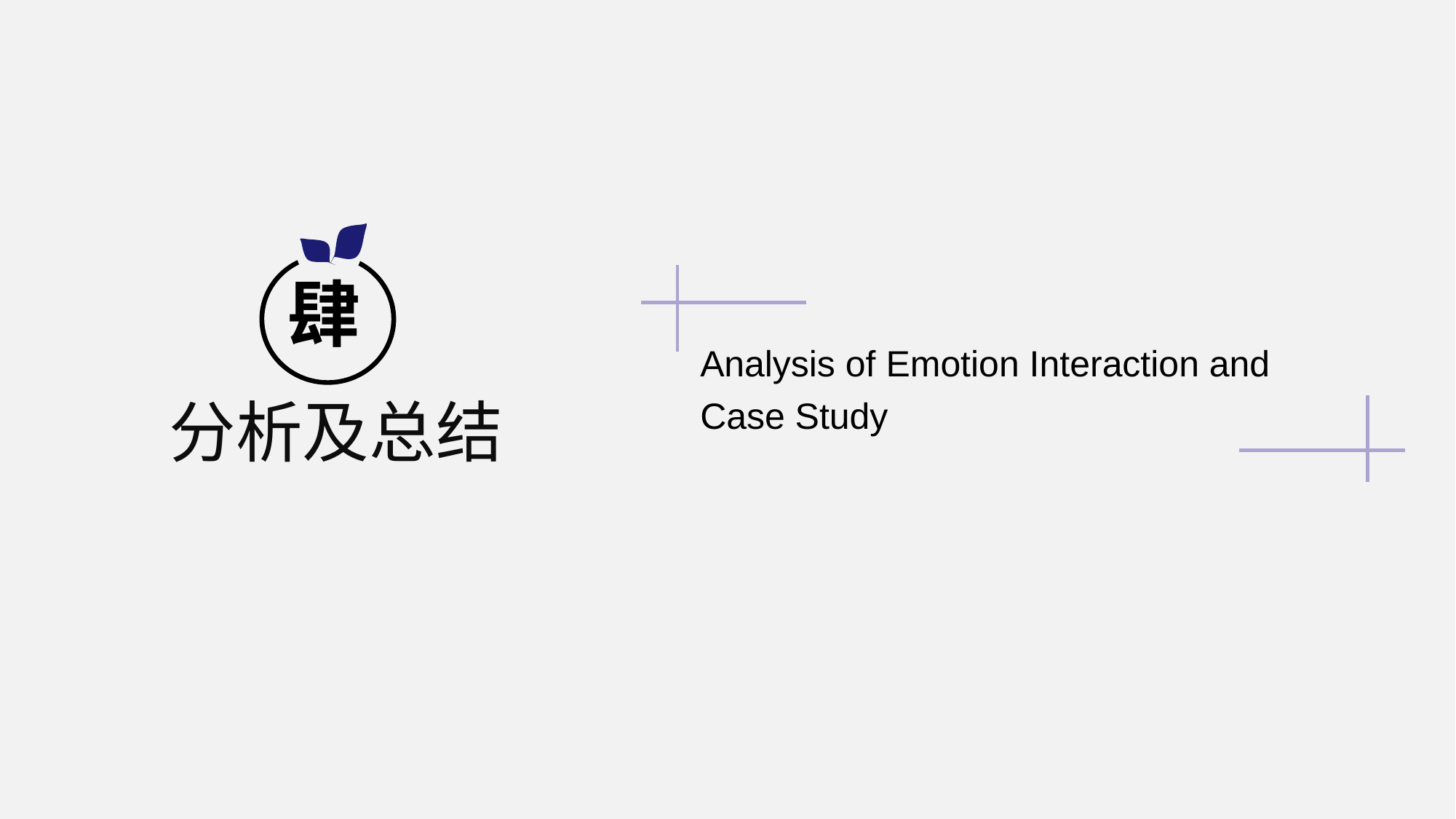

肆
Analysis of Emotion Interaction and Case Study
分析及总结